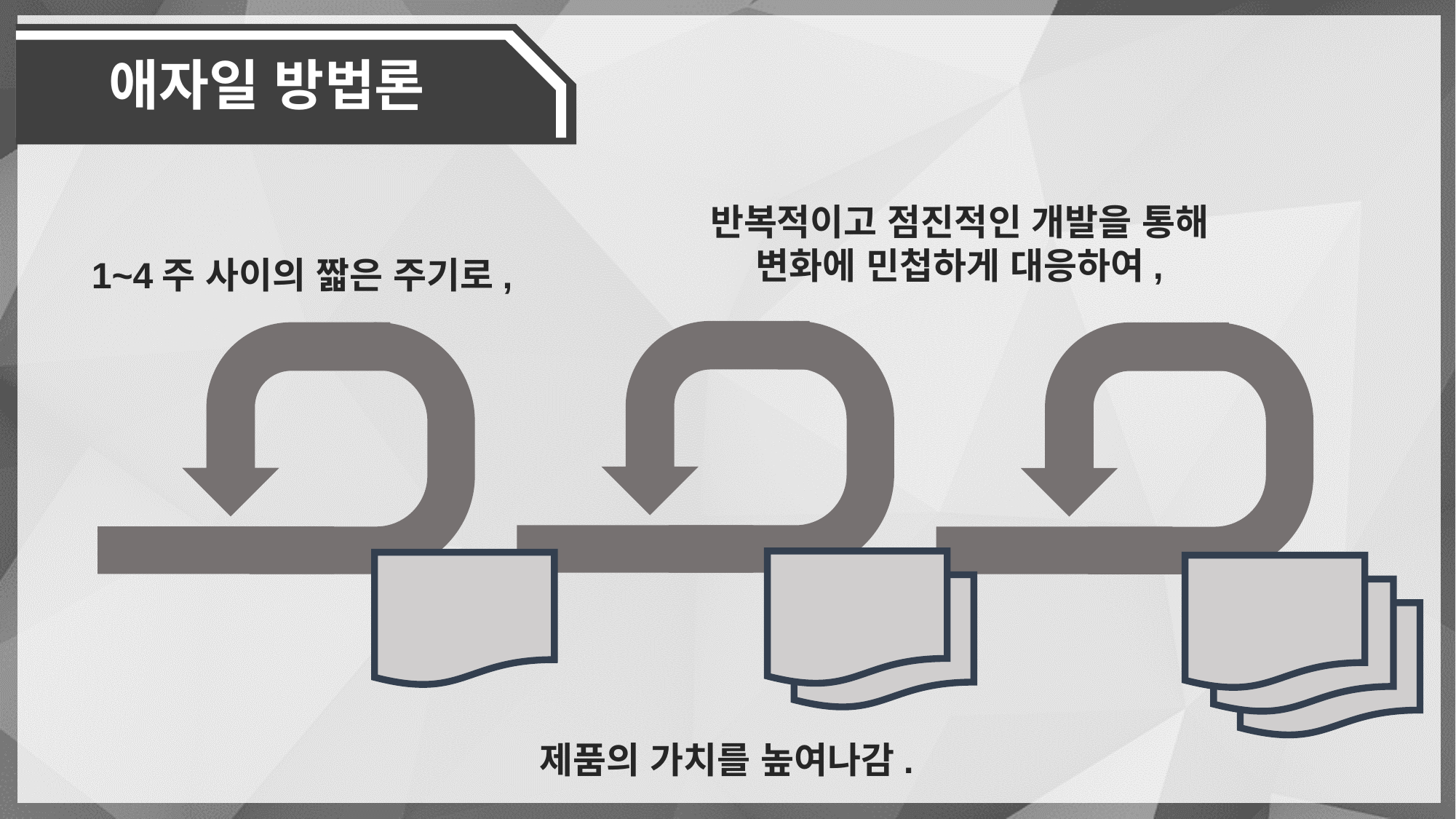

애자일 방법론
반복적이고 점진적인 개발을 통해 변화에 민첩하게 대응하여,
1~4주 사이의 짧은 주기로,

제품의 가치를 높여나감.